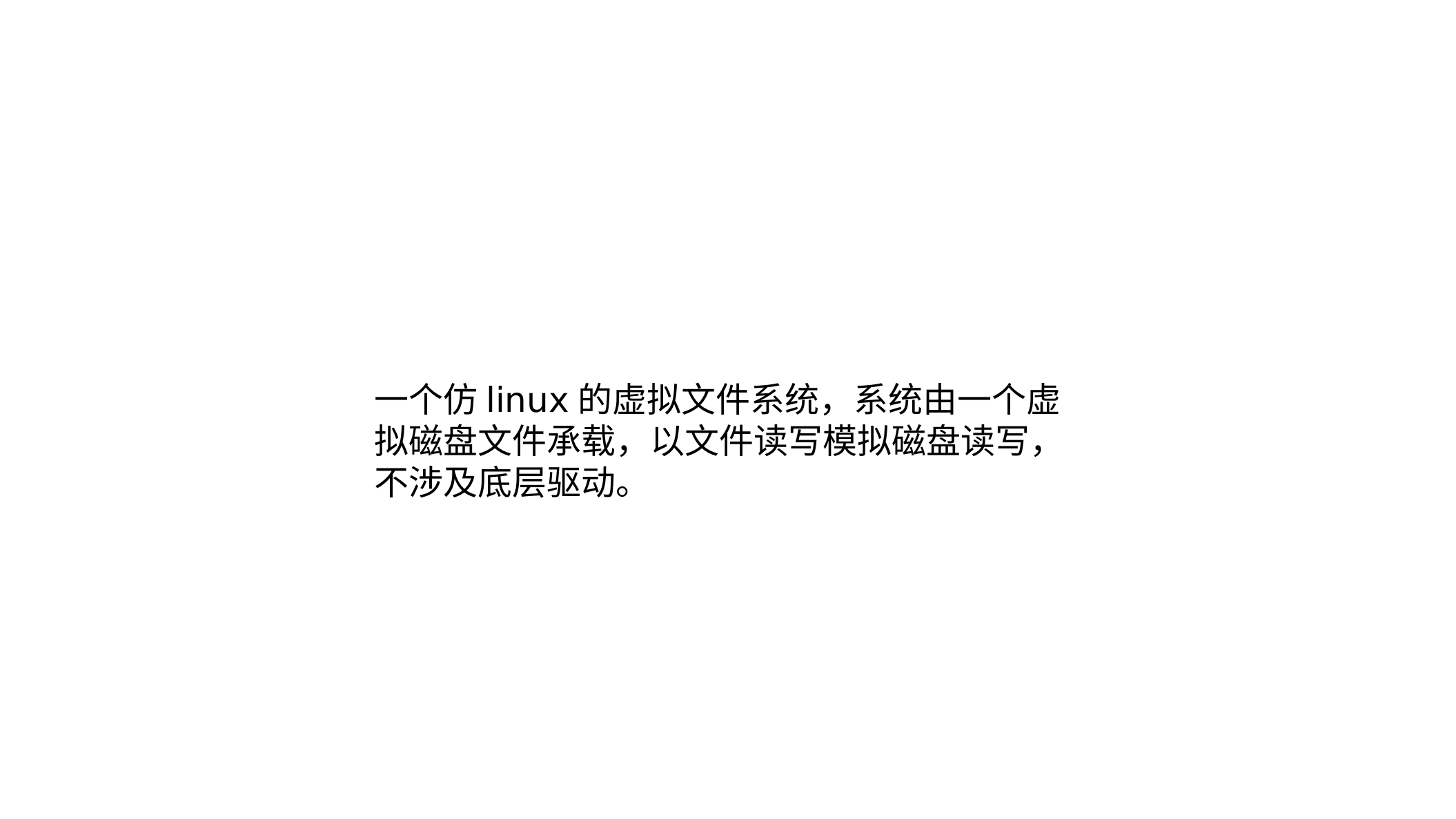

一个仿linux的虚拟文件系统，系统由一个虚拟磁盘文件承载，以文件读写模拟磁盘读写，不涉及底层驱动。